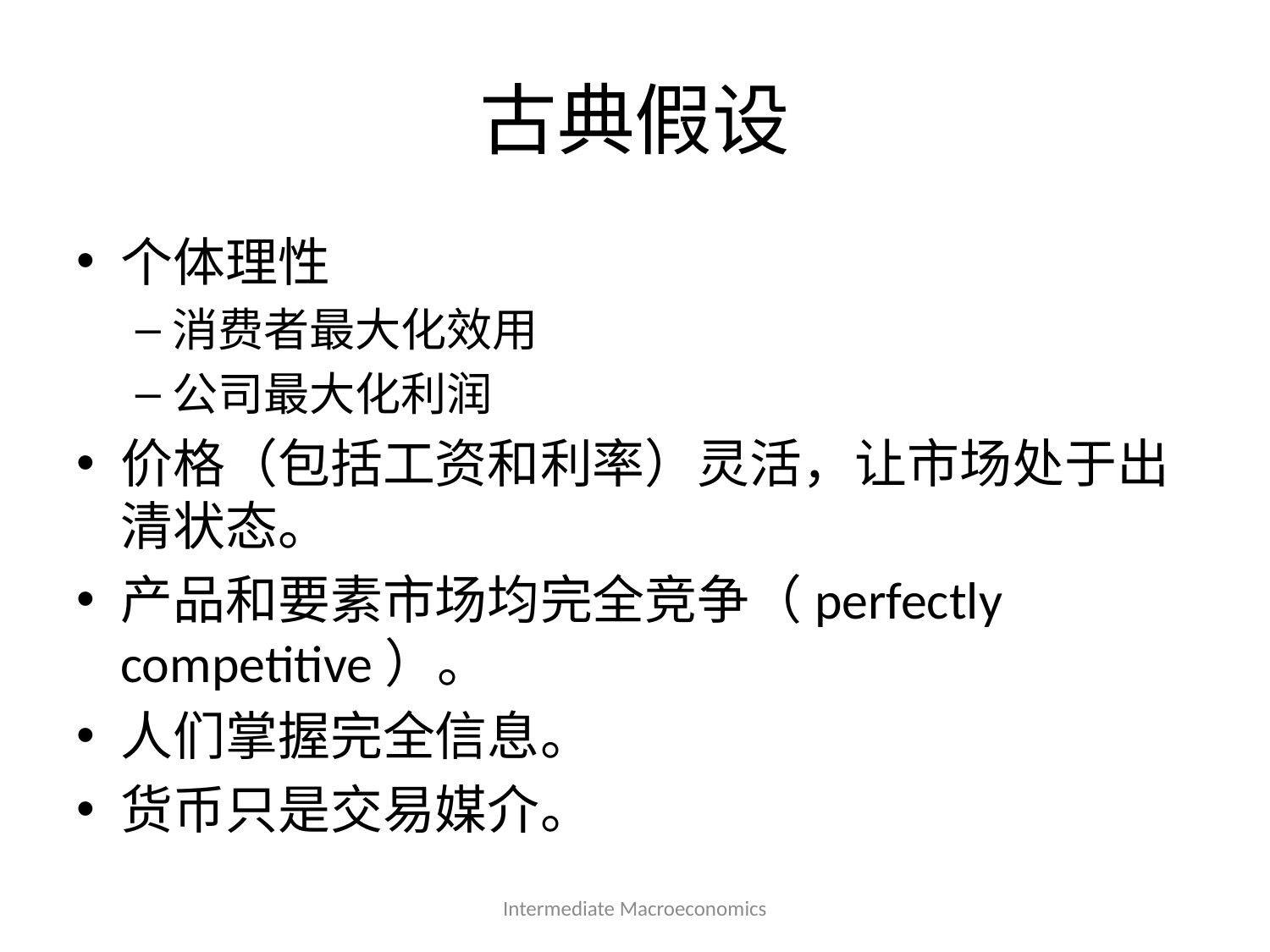

# 古典假设
个体理性
消费者最大化效用
公司最大化利润
价格（包括工资和利率）灵活，让市场处于出清状态。
产品和要素市场均完全竞争（perfectly competitive）。
人们掌握完全信息。
货币只是交易媒介。

Intermediate Macroeconomics